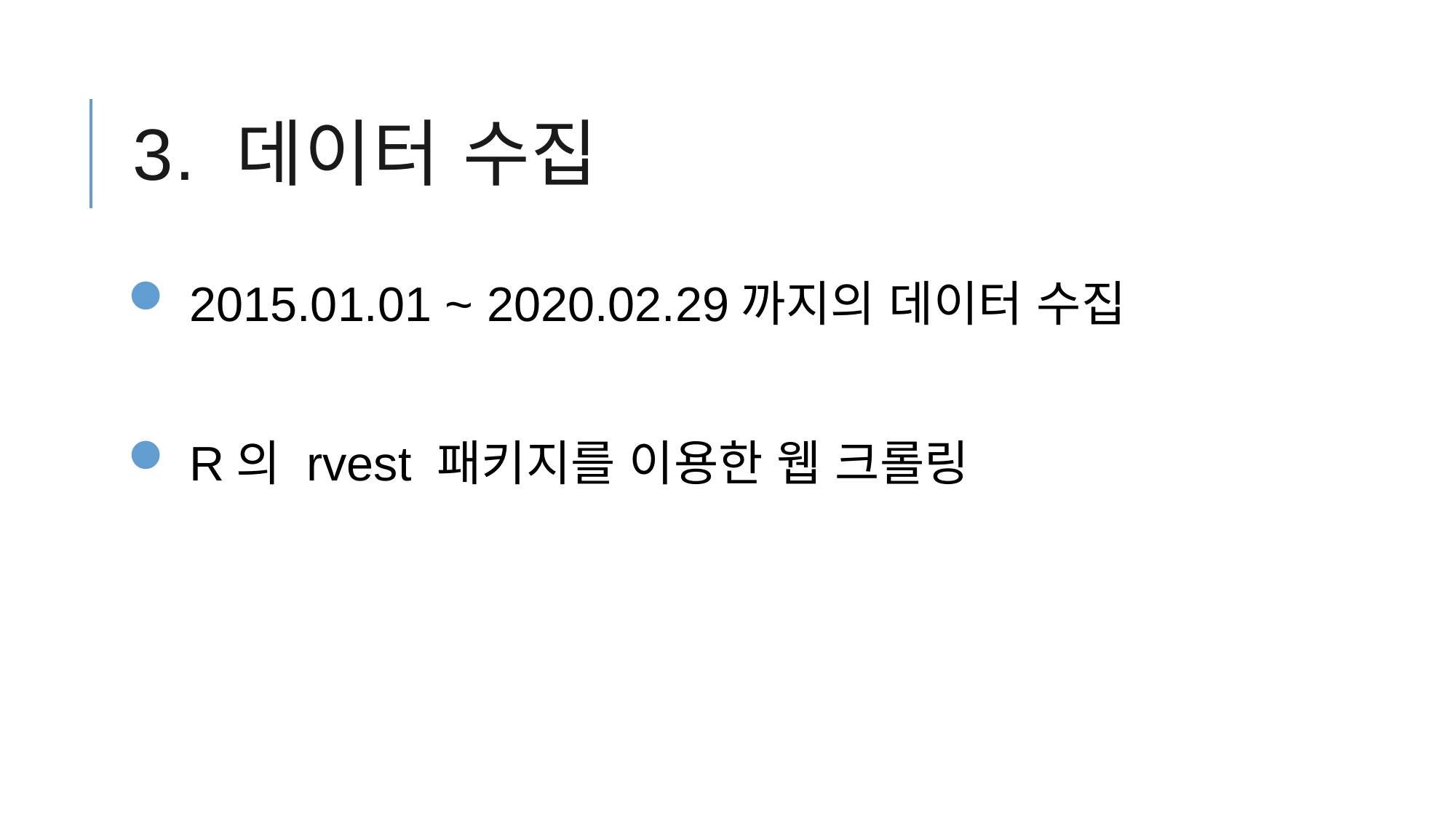

# 3. 데이터 수집
 2015.01.01 ~ 2020.02.29까지의 데이터 수집

 R의 rvest 패키지를 이용한 웹 크롤링